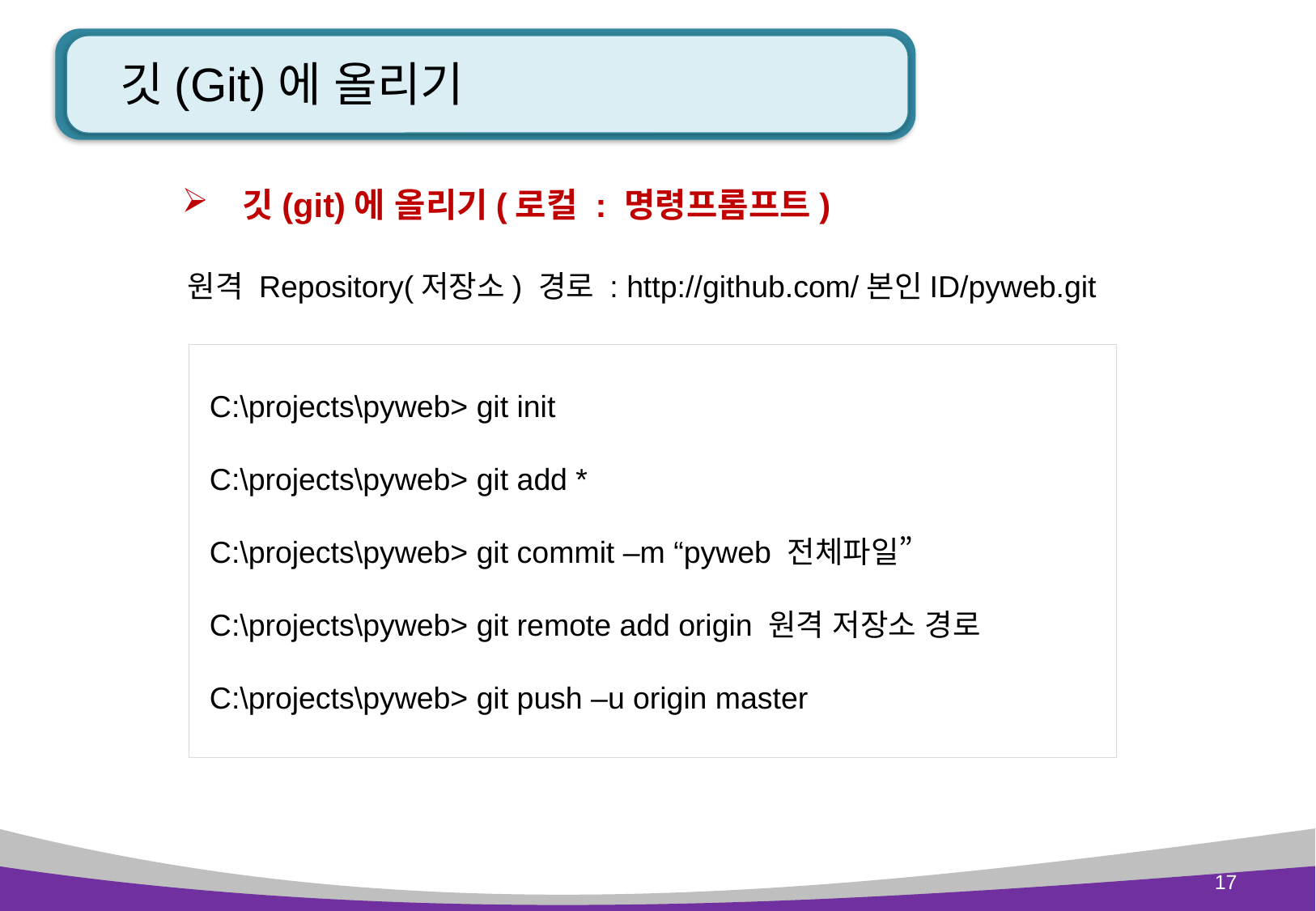

# 깃(Git)에 올리기
깃(git)에 올리기(로컬 : 명령프롬프트)
원격 Repository(저장소) 경로 : http://github.com/본인ID/pyweb.git

 C:\projects\pyweb> git init

 C:\projects\pyweb> git add *

 C:\projects\pyweb> git commit –m “pyweb 전체파일”

 C:\projects\pyweb> git remote add origin 원격 저장소 경로

 C:\projects\pyweb> git push –u origin master

17